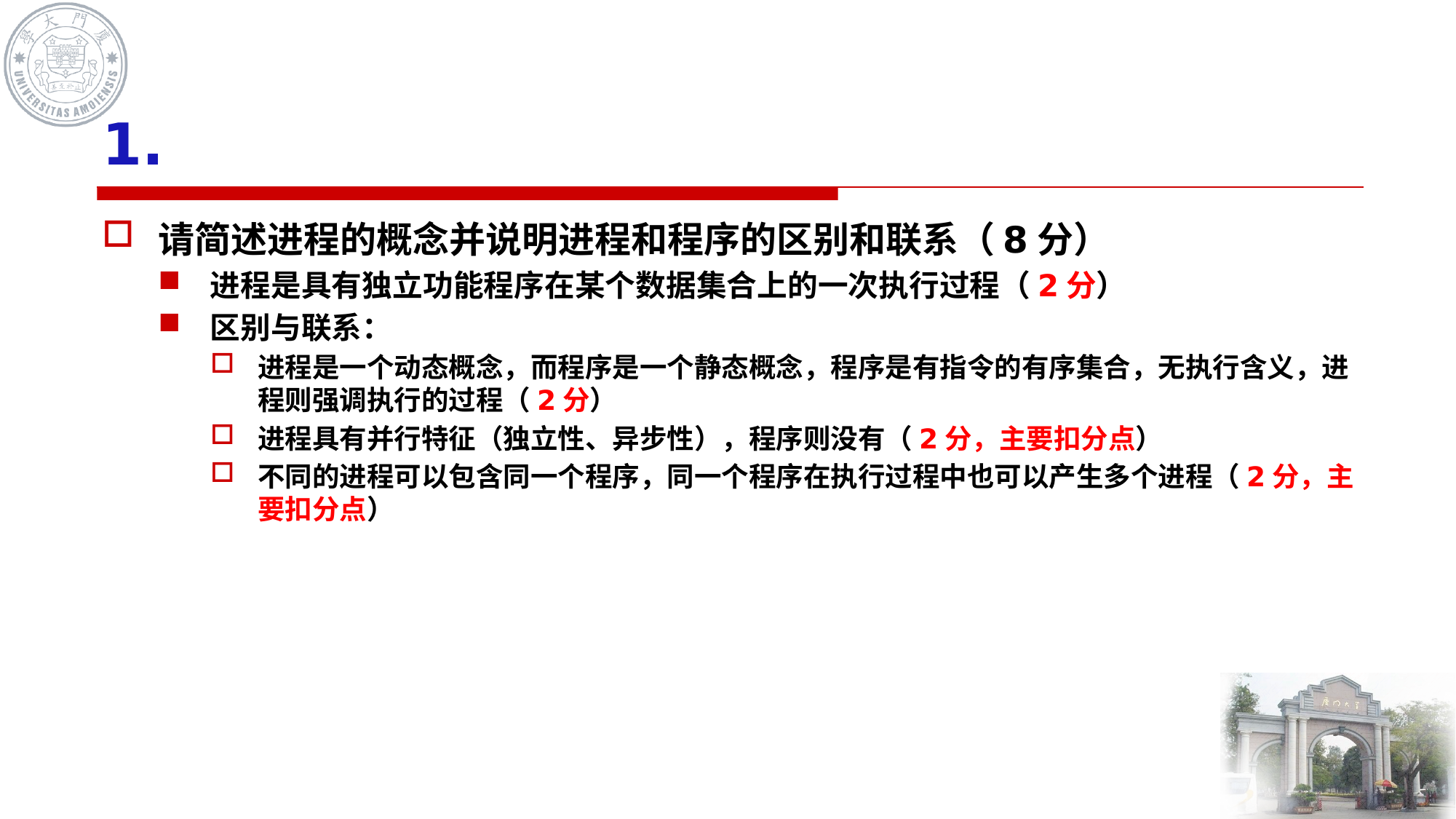

# 1.
请简述进程的概念并说明进程和程序的区别和联系（8分）
进程是具有独立功能程序在某个数据集合上的一次执行过程（2分）
区别与联系：
进程是一个动态概念，而程序是一个静态概念，程序是有指令的有序集合，无执行含义，进程则强调执行的过程（2分）
进程具有并行特征（独立性、异步性），程序则没有（2分，主要扣分点）
不同的进程可以包含同一个程序，同一个程序在执行过程中也可以产生多个进程（2分，主要扣分点）